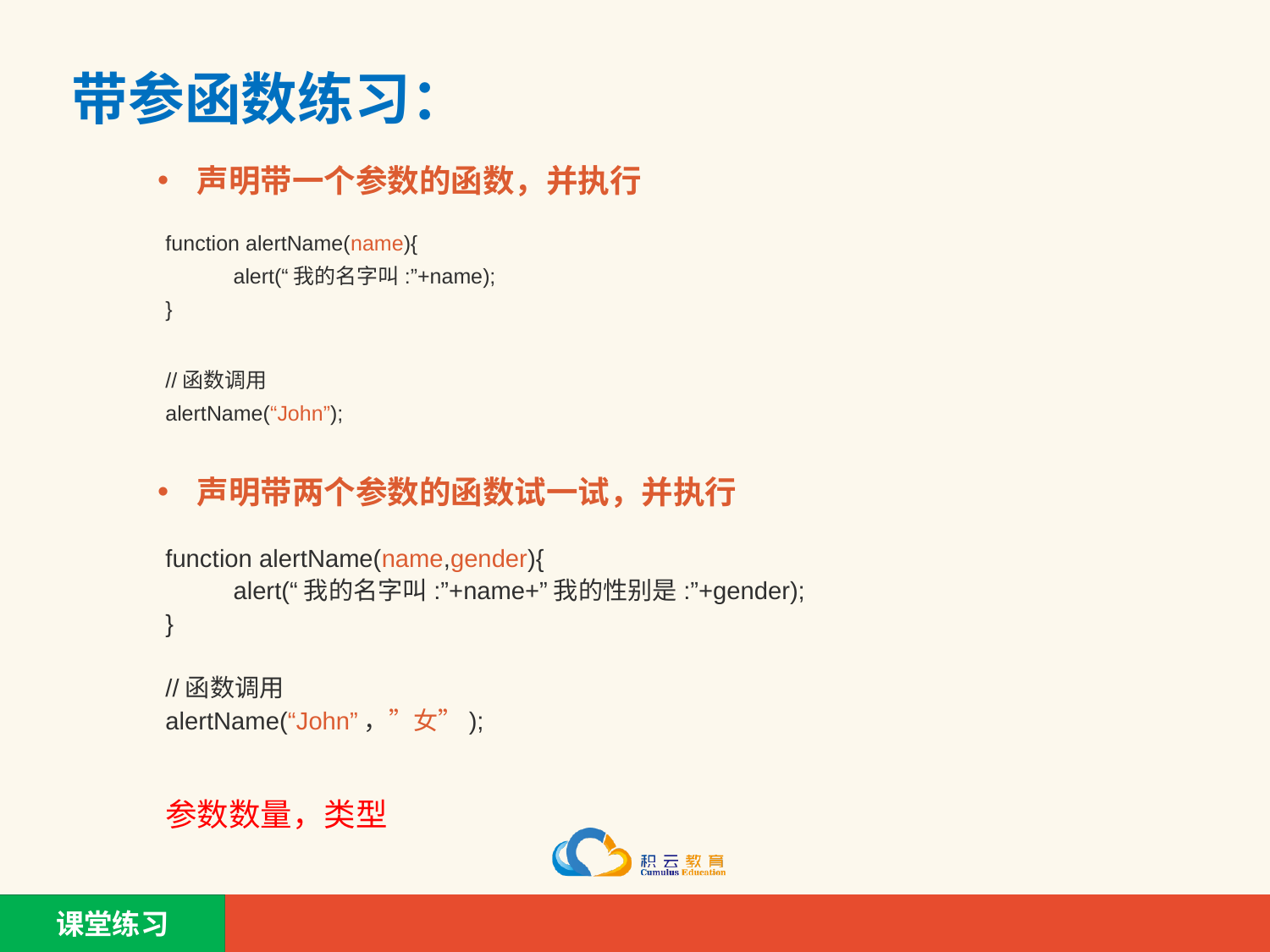

# 带参函数练习：
声明带一个参数的函数，并执行

function alertName(name){
alert(“我的名字叫:”+name);
}

//函数调用
alertName(“John”);

声明带两个参数的函数试一试，并执行

function alertName(name,gender){
alert(“我的名字叫:”+name+”我的性别是:”+gender);
}

//函数调用
alertName(“John”，”女”);

参数数量，类型